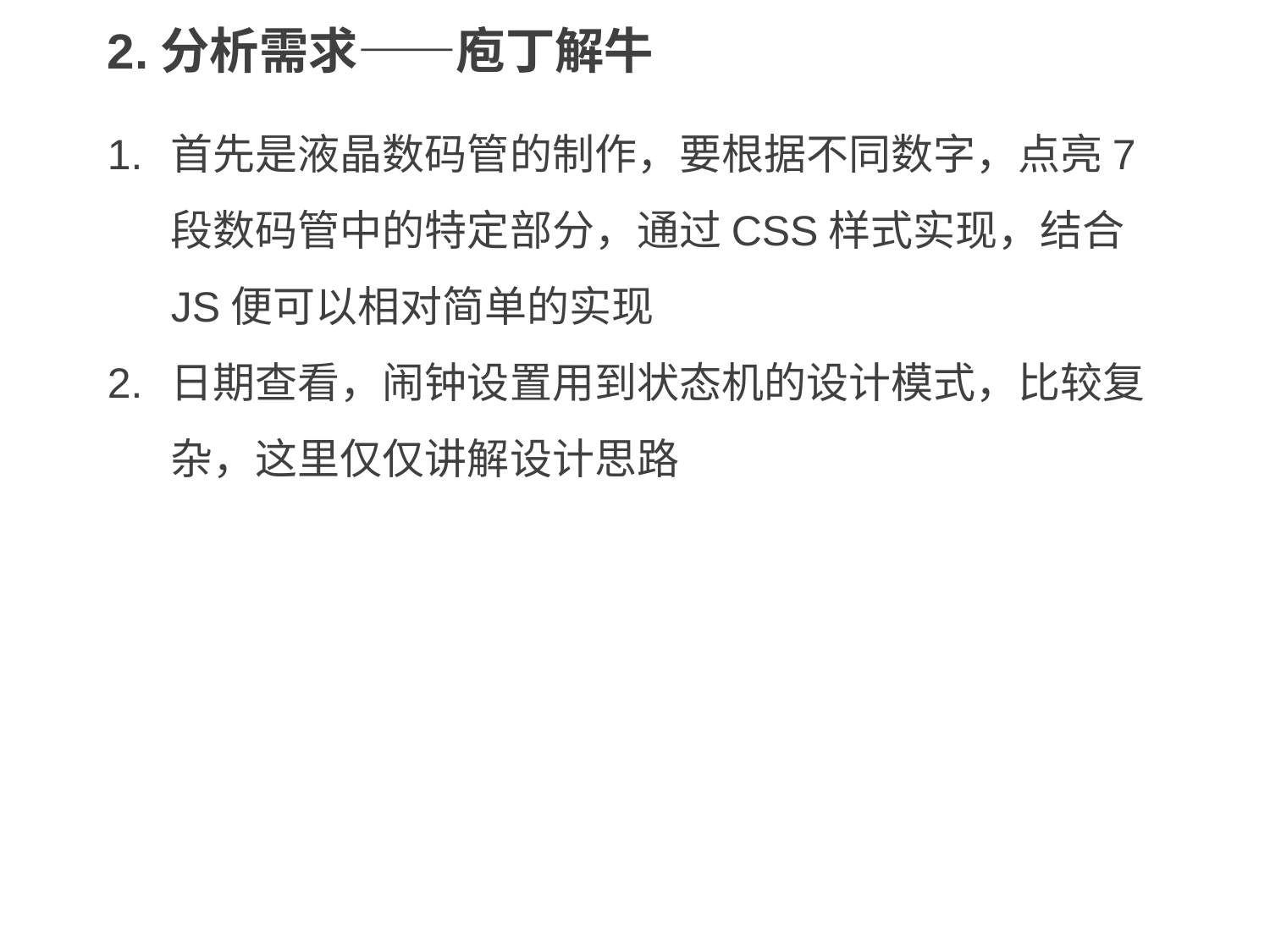

2.分析需求——庖丁解牛
首先是液晶数码管的制作，要根据不同数字，点亮7段数码管中的特定部分，通过CSS样式实现，结合JS便可以相对简单的实现
日期查看，闹钟设置用到状态机的设计模式，比较复杂，这里仅仅讲解设计思路